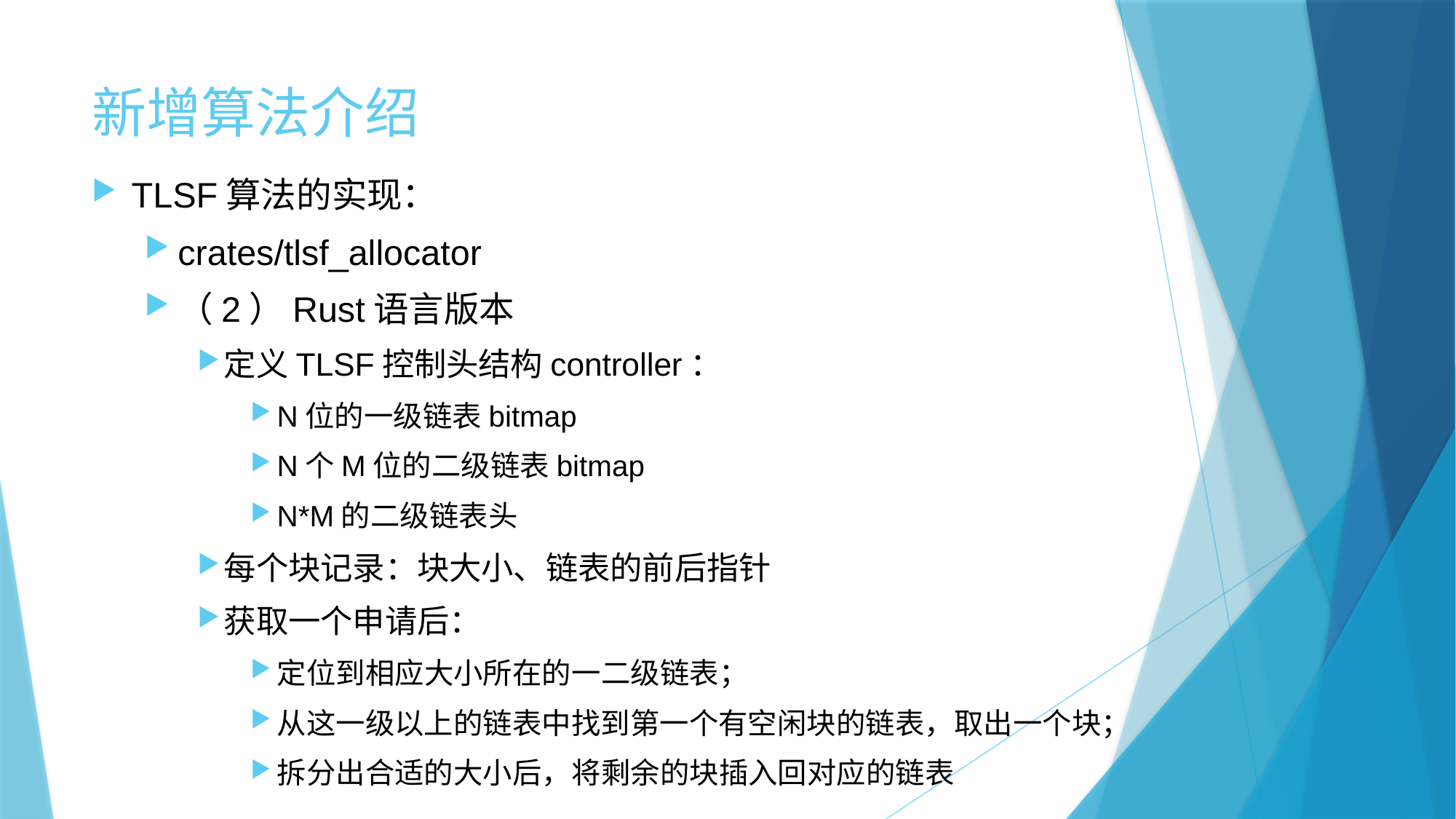

# 新增算法介绍
TLSF算法的实现：
crates/tlsf_allocator
（2）Rust语言版本
定义TLSF控制头结构controller：
N位的一级链表bitmap
N个M位的二级链表bitmap
N*M的二级链表头
每个块记录：块大小、链表的前后指针
获取一个申请后：
定位到相应大小所在的一二级链表；
从这一级以上的链表中找到第一个有空闲块的链表，取出一个块；
拆分出合适的大小后，将剩余的块插入回对应的链表